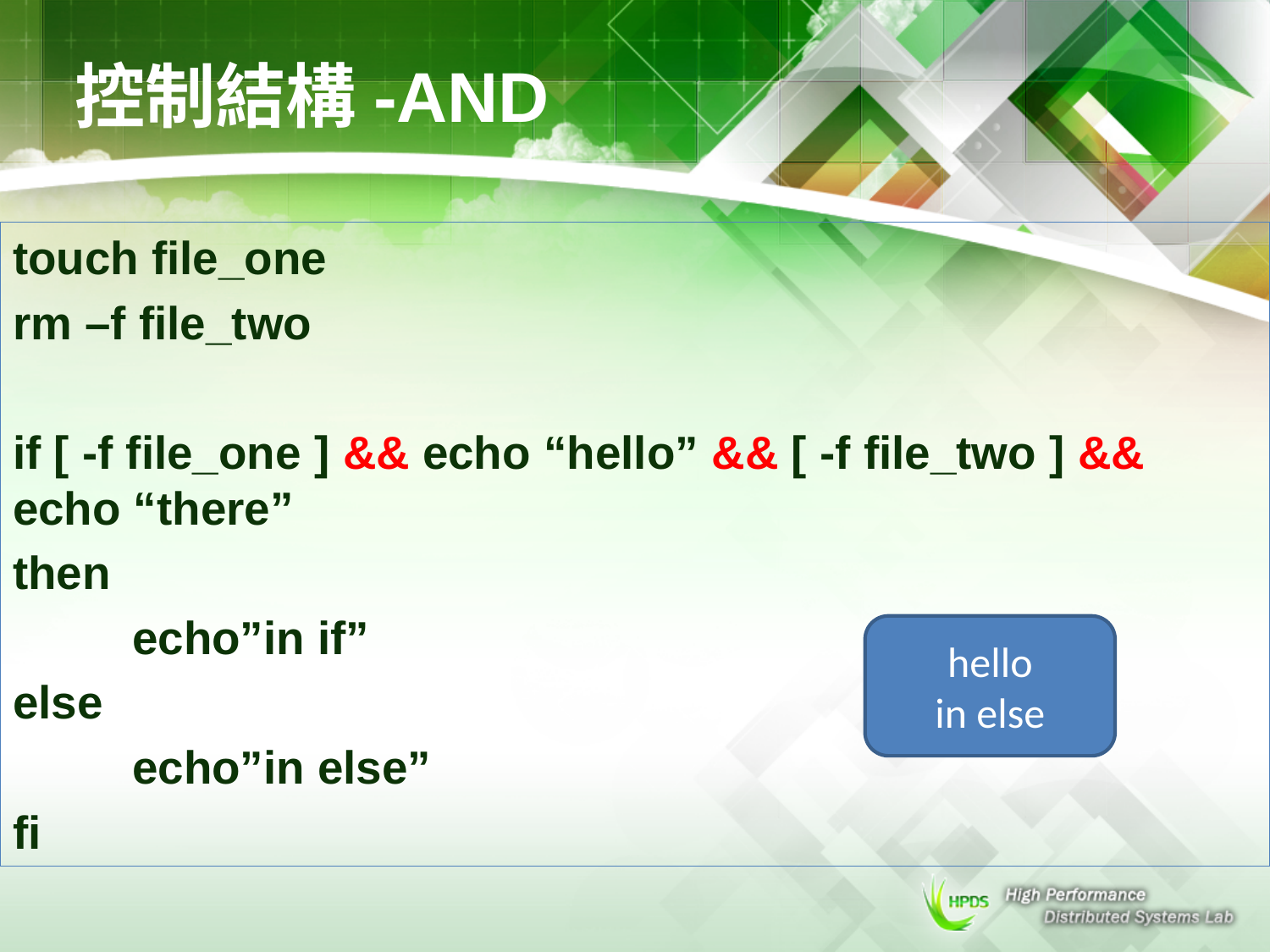

# 控制結構-AND
touch file_one
rm –f file_two

if [ -f file_one ] && echo “hello” && [ -f file_two ] && echo “there”
then
	echo”in if”
else
	echo”in else”
fi

hello
in else